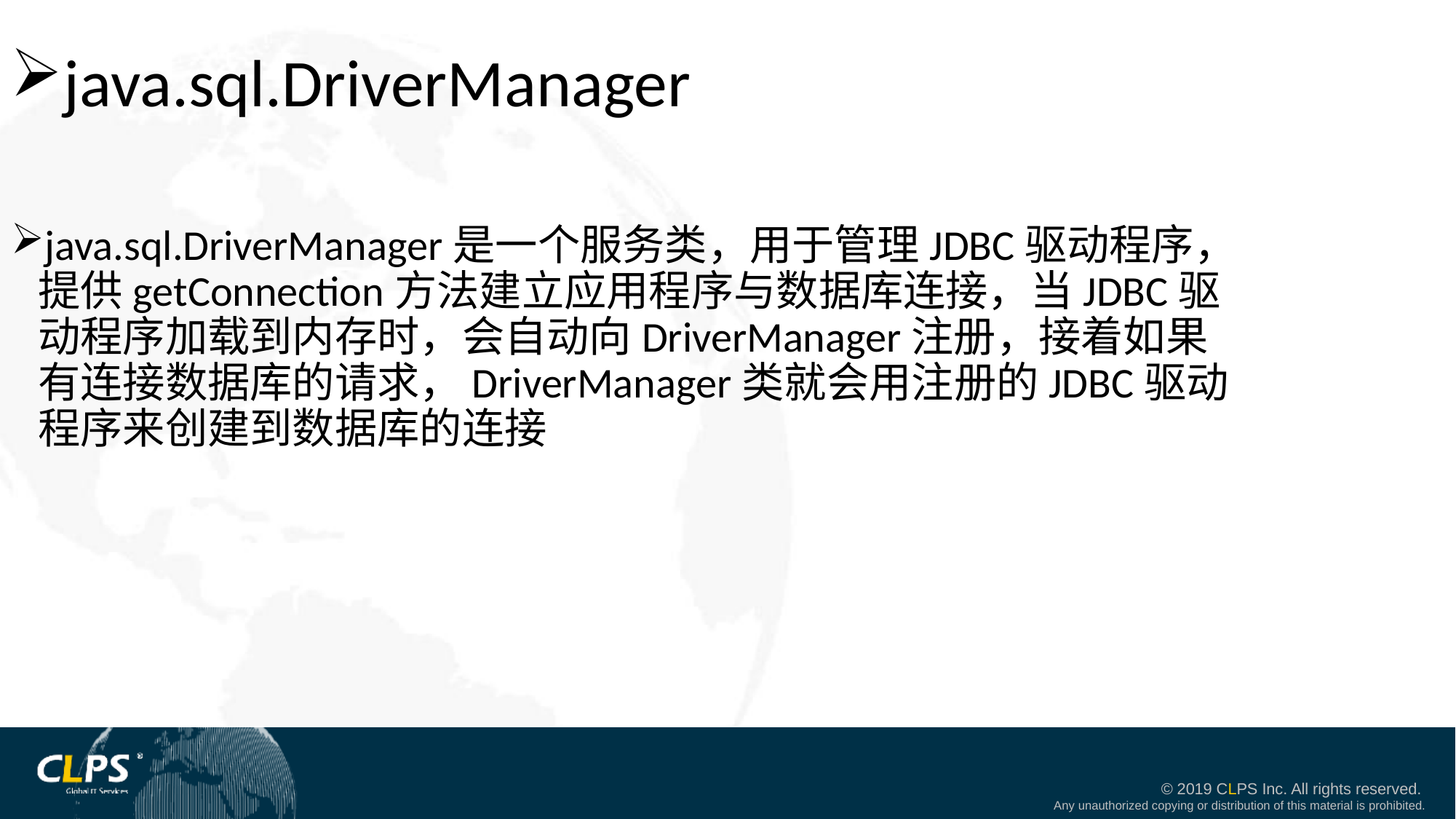

java.sql.DriverManager
java.sql.DriverManager是一个服务类，用于管理JDBC驱动程序，提供getConnection方法建立应用程序与数据库连接，当JDBC驱动程序加载到内存时，会自动向DriverManager注册，接着如果有连接数据库的请求，DriverManager类就会用注册的JDBC驱动程序来创建到数据库的连接